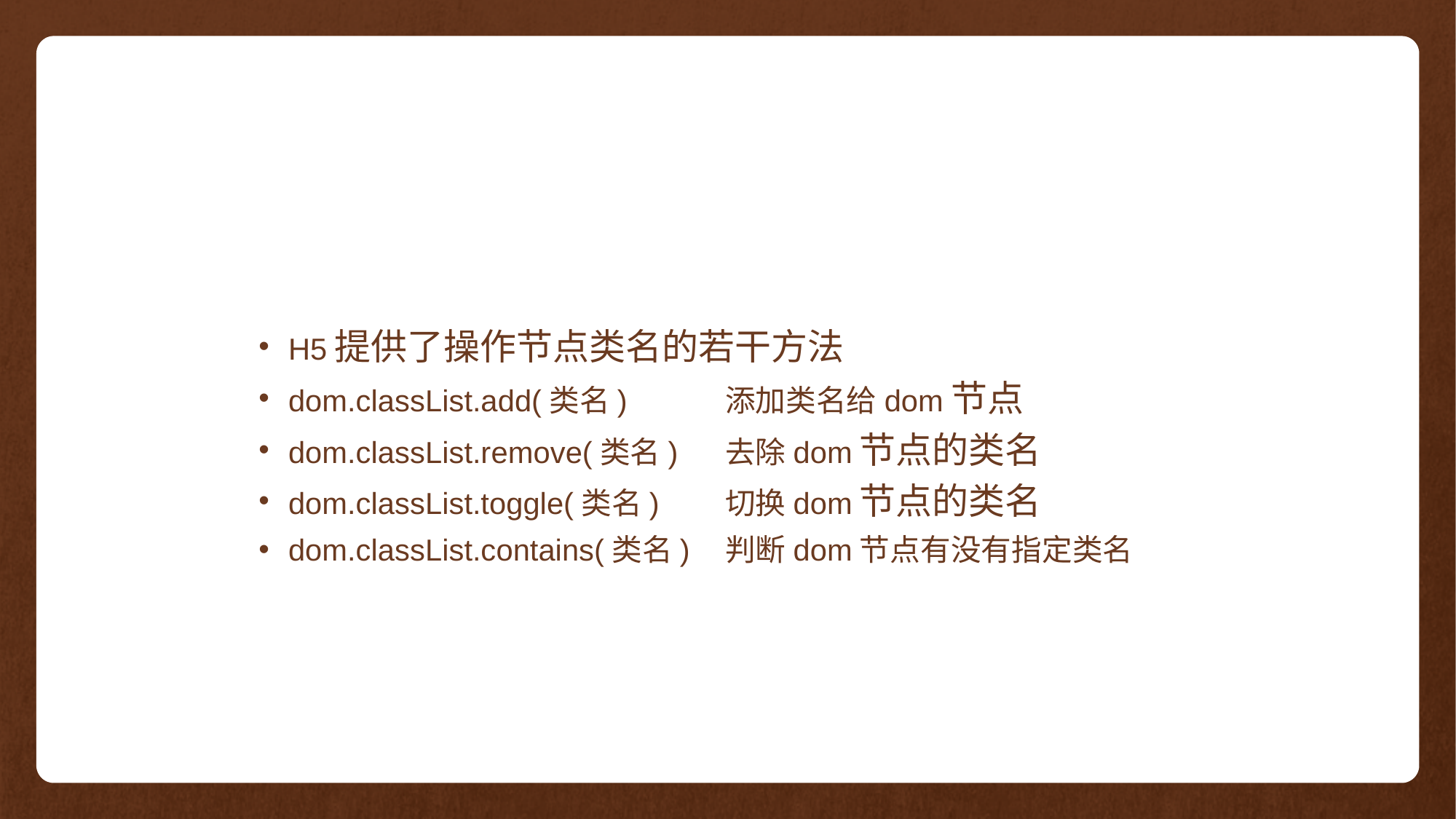

H5提供了操作节点类名的若干方法
dom.classList.add(类名)	添加类名给dom节点
dom.classList.remove(类名)	去除dom节点的类名
dom.classList.toggle(类名)	切换dom节点的类名
dom.classList.contains(类名)	判断dom节点有没有指定类名